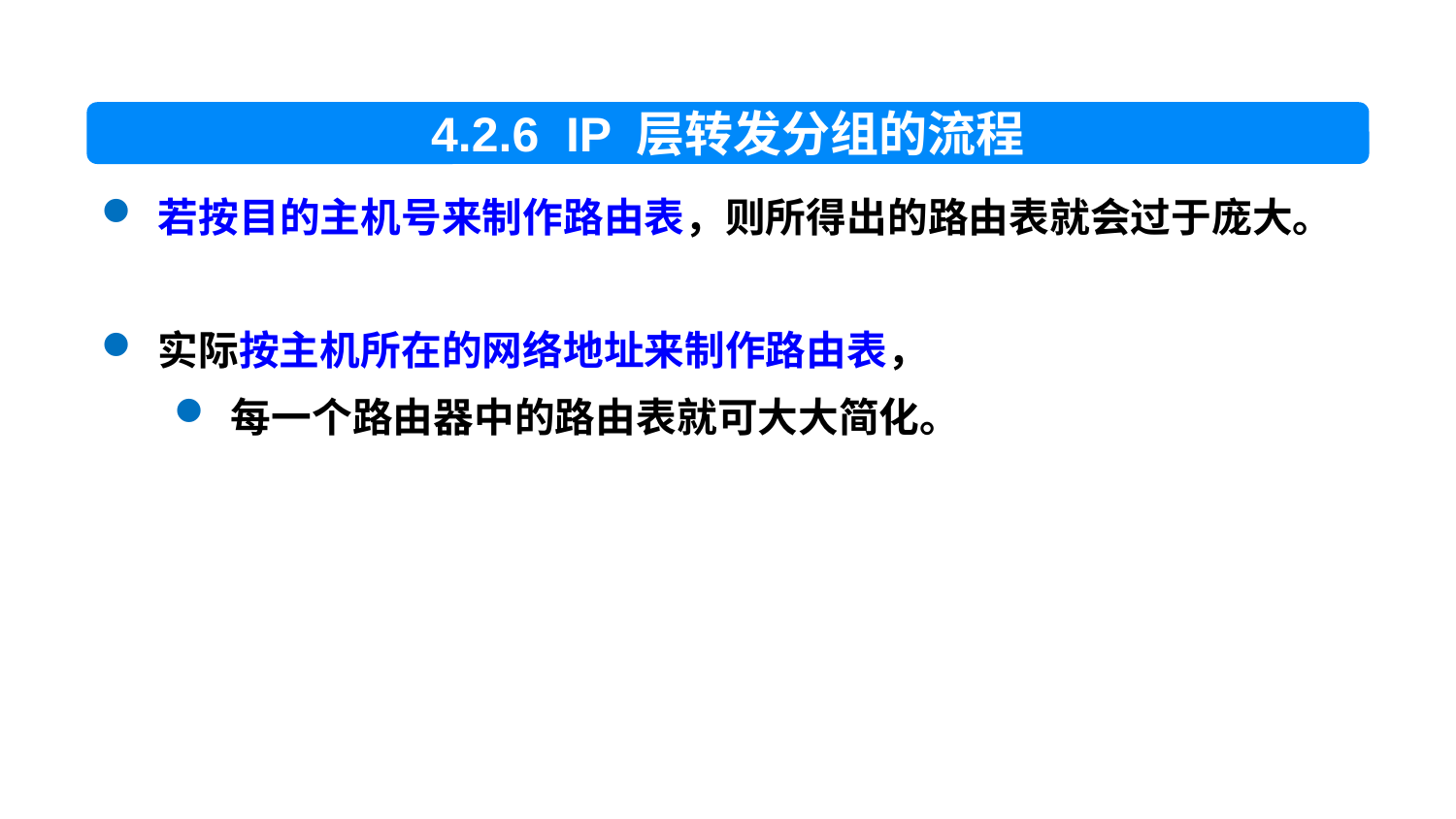

4.2.6  IP 层转发分组的流程

若按目的主机号来制作路由表，则所得出的路由表就会过于庞大。

实际按主机所在的网络地址来制作路由表，
每一个路由器中的路由表就可大大简化。
82